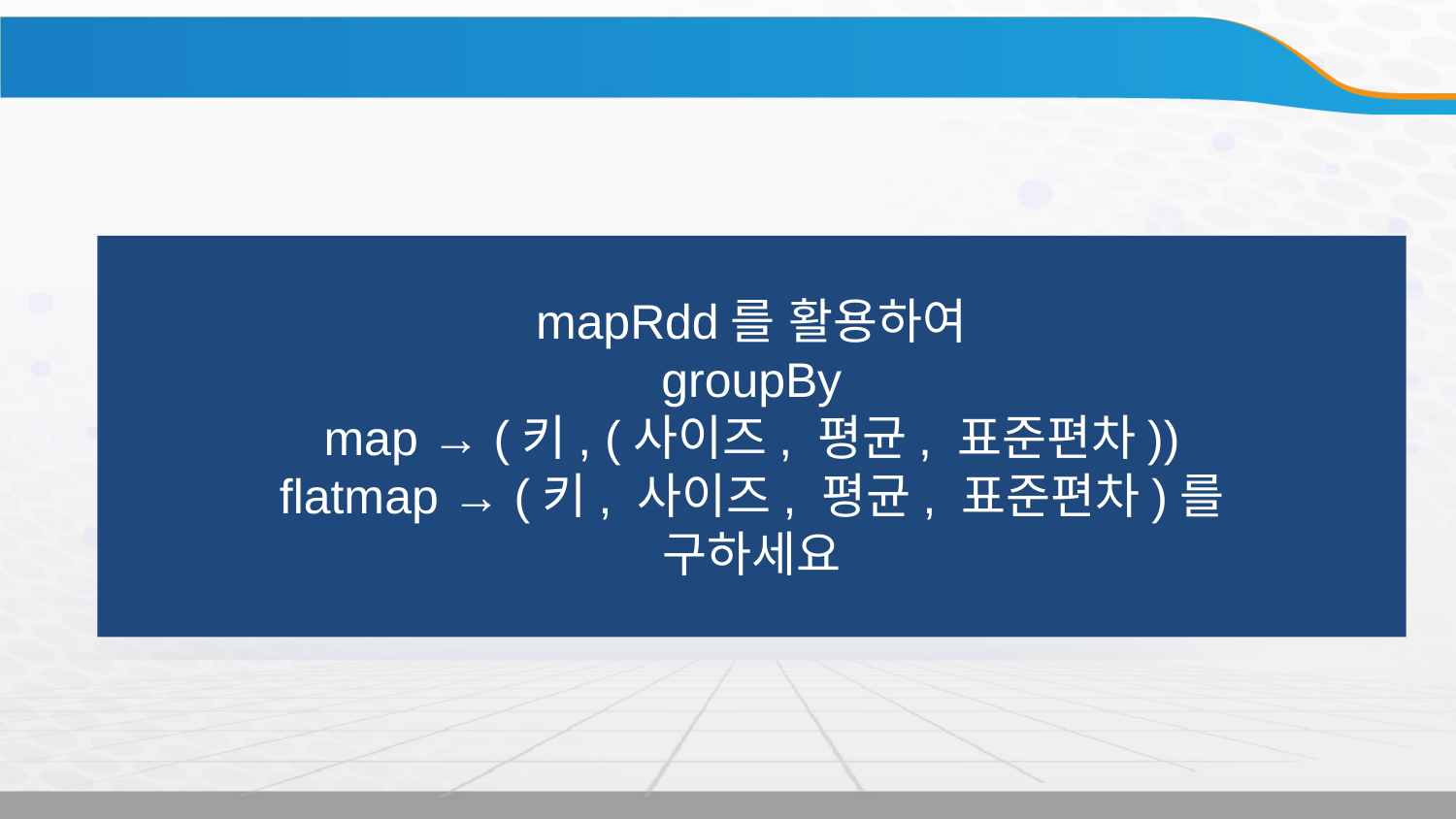

실습
mapRdd를 활용하여
groupBy
map → (키, (사이즈, 평균, 표준편차))
flatmap → (키, 사이즈, 평균, 표준편차)를
구하세요